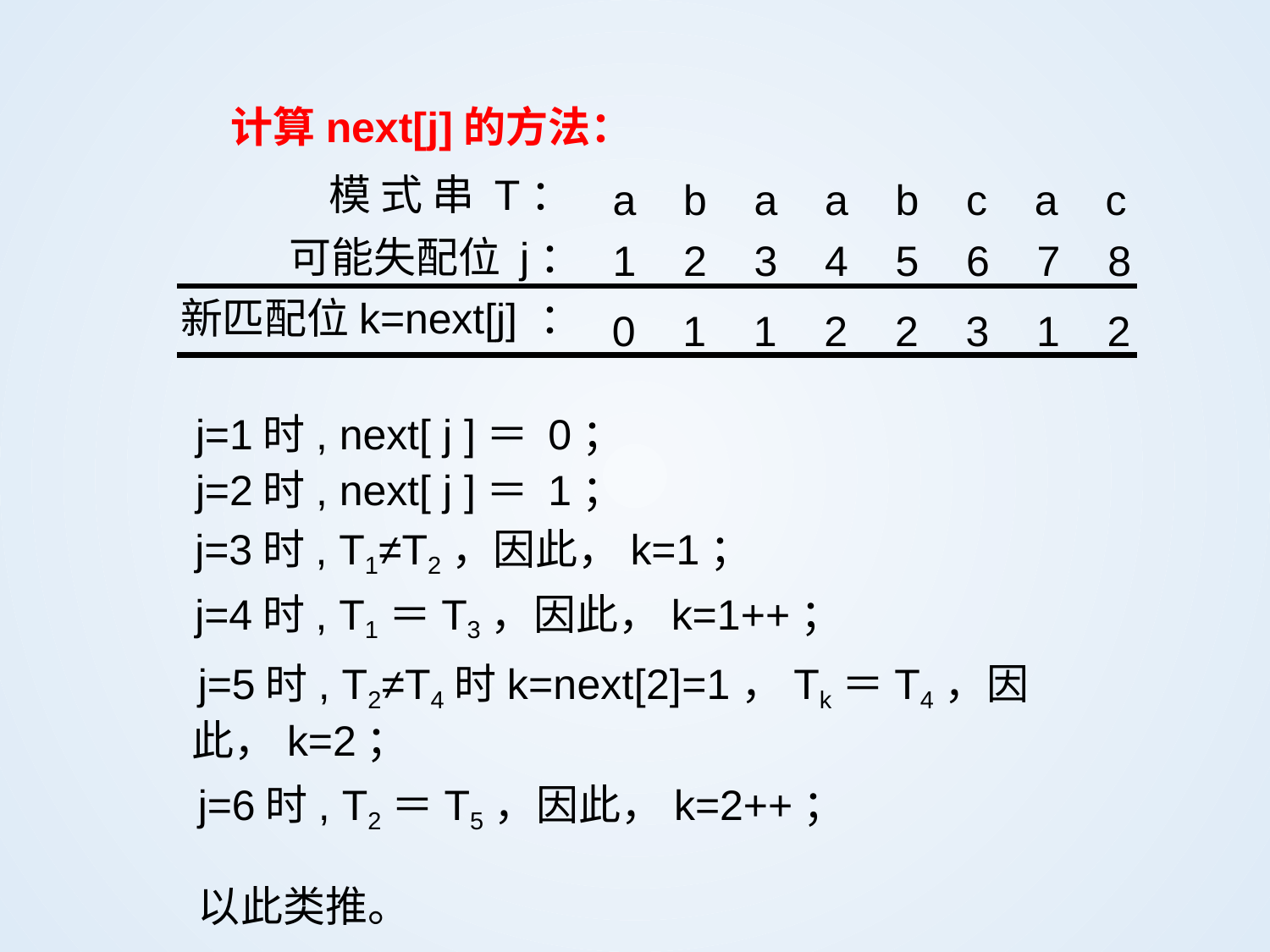

计算next[j]的方法：
模 式 串 T：
可能失配位 j：
新匹配位k=next[j] ：
a    b    a    a    b    c    a    c
1    2    3    4    5    6    7    8

0    1    1    2    2    3    1    2

j=1时, next[ j ]＝ 0；
j=2时, next[ j ]＝ 1；
j=3时, T1≠T2，因此，k=1；
j=4时, T1＝T3，因此，k=1++；
j=5时, T2≠T4时k=next[2]=1，Tk＝T4，因此，k=2；
j=6时, T2＝T5，因此，k=2++；
以此类推。